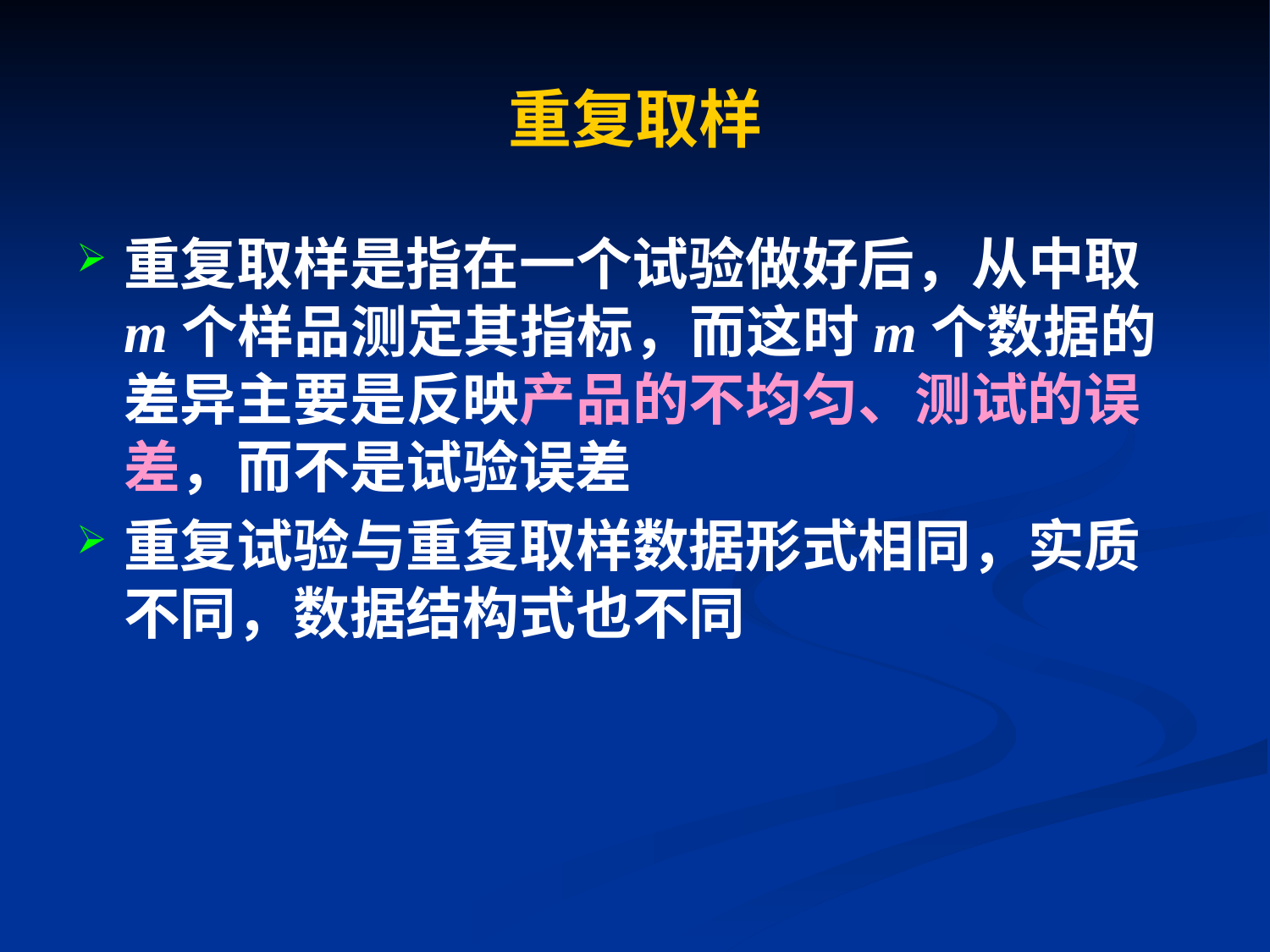

重复取样
重复取样是指在一个试验做好后，从中取m个样品测定其指标，而这时m个数据的差异主要是反映产品的不均匀、测试的误差，而不是试验误差
重复试验与重复取样数据形式相同，实质不同，数据结构式也不同